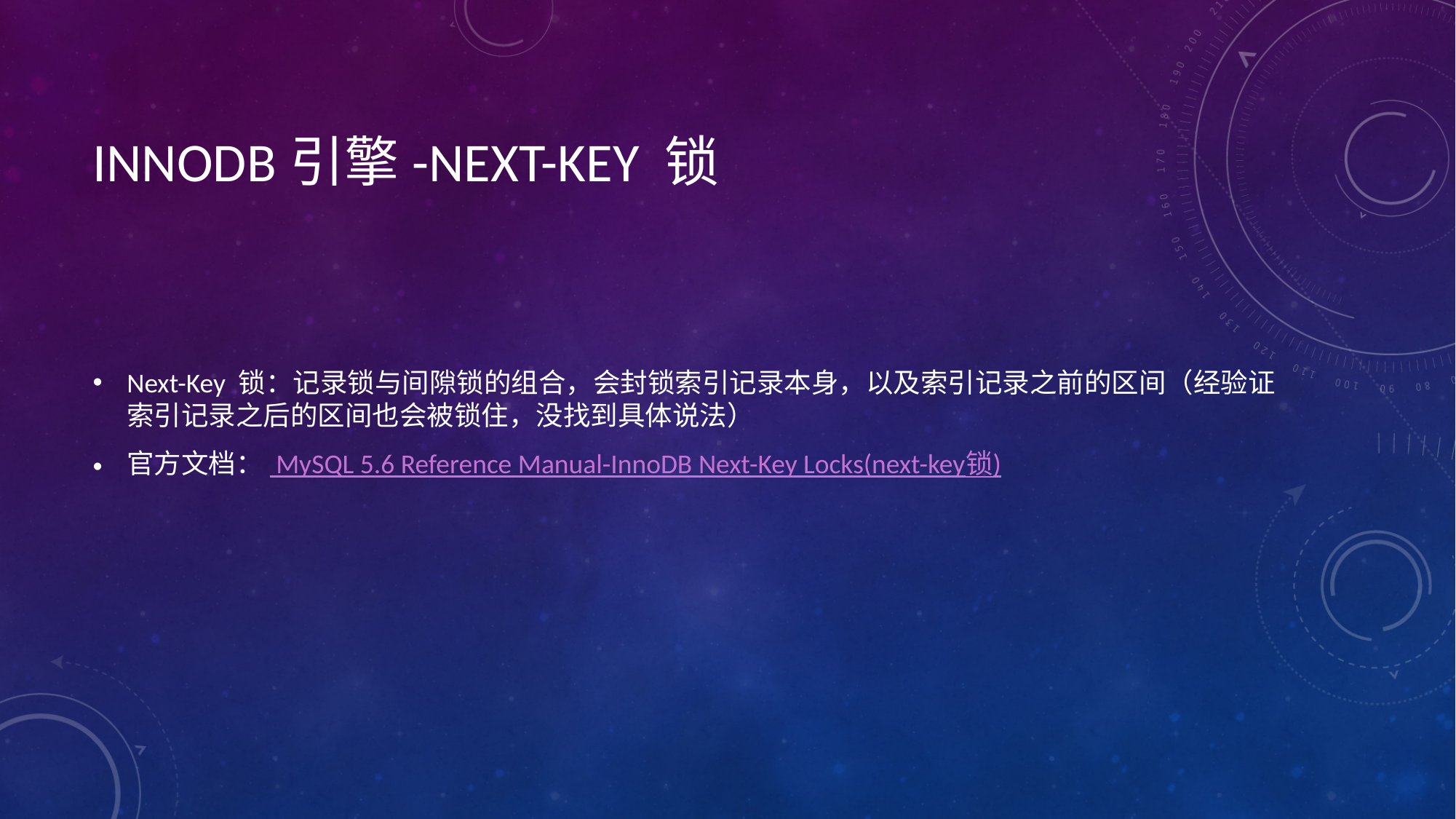

# Innodb引擎-Next-Key 锁
Next-Key 锁：记录锁与间隙锁的组合，会封锁索引记录本身，以及索引记录之前的区间（经验证索引记录之后的区间也会被锁住，没找到具体说法）
官方文档： MySQL 5.6 Reference Manual-InnoDB Next-Key Locks(next-key锁)